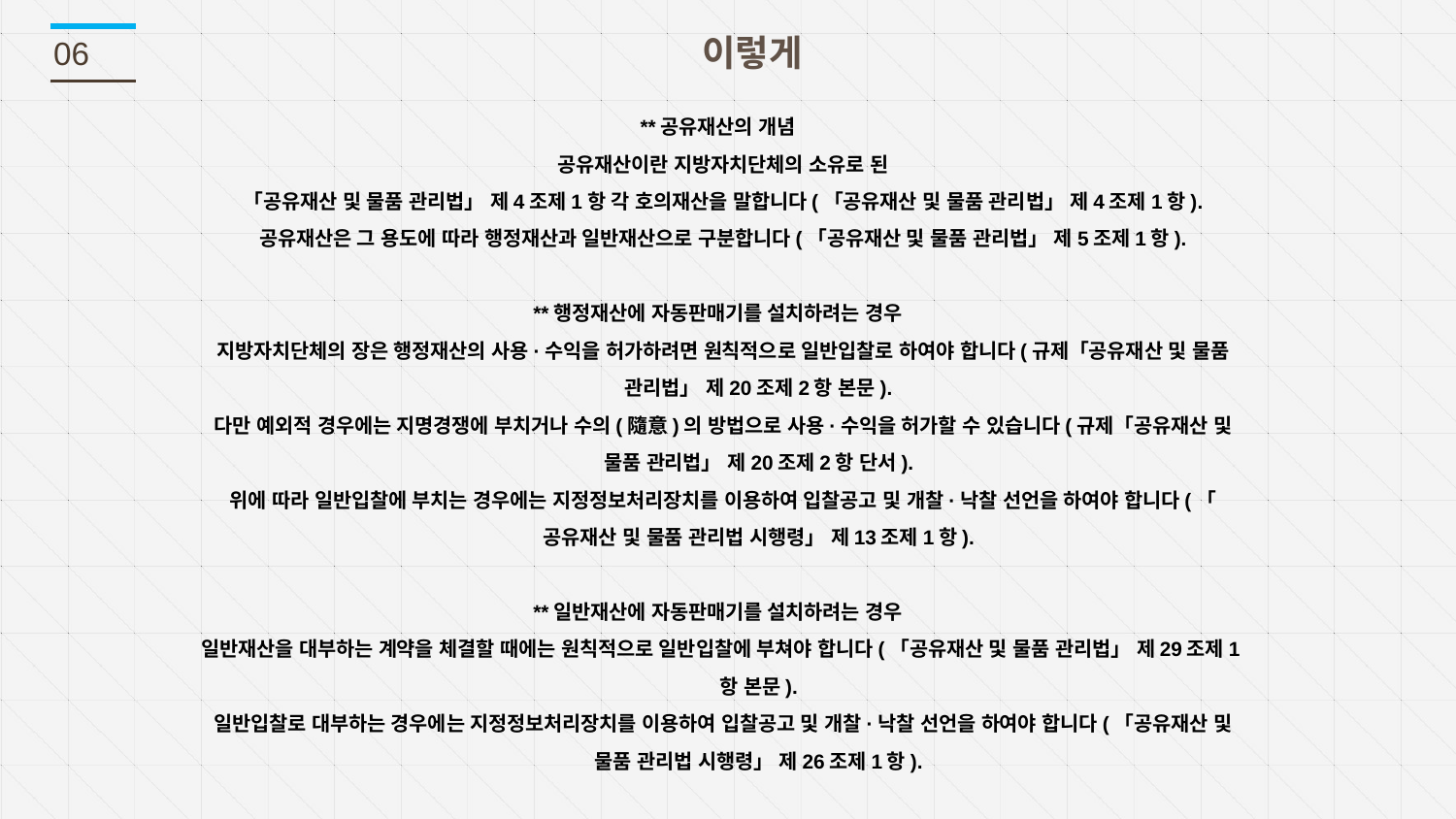

이렇게
06
**공유재산의 개념
 공유재산이란 지방자치단체의 소유로 된
 「공유재산 및 물품 관리법」 제4조제1항 각 호의재산을 말합니다(「공유재산 및 물품 관리법」 제4조제1항).
 공유재산은 그 용도에 따라 행정재산과 일반재산으로 구분합니다(「공유재산 및 물품 관리법」 제5조제1항).

**행정재산에 자동판매기를 설치하려는 경우
 지방자치단체의 장은 행정재산의 사용·수익을 허가하려면 원칙적으로 일반입찰로 하여야 합니다(규제「공유재산 및 물품 관리법」 제20조제2항 본문).
 다만 예외적 경우에는 지명경쟁에 부치거나 수의(隨意)의 방법으로 사용·수익을 허가할 수 있습니다(규제「공유재산 및 물품 관리법」 제20조제2항 단서).
 위에 따라 일반입찰에 부치는 경우에는 지정정보처리장치를 이용하여 입찰공고 및 개찰·낙찰 선언을 하여야 합니다(「공유재산 및 물품 관리법 시행령」 제13조제1항).

**일반재산에 자동판매기를 설치하려는 경우
 일반재산을 대부하는 계약을 체결할 때에는 원칙적으로 일반입찰에 부쳐야 합니다(「공유재산 및 물품 관리법」 제29조제1항 본문).
 일반입찰로 대부하는 경우에는 지정정보처리장치를 이용하여 입찰공고 및 개찰·낙찰 선언을 하여야 합니다(「공유재산 및 물품 관리법 시행령」 제26조제1항).